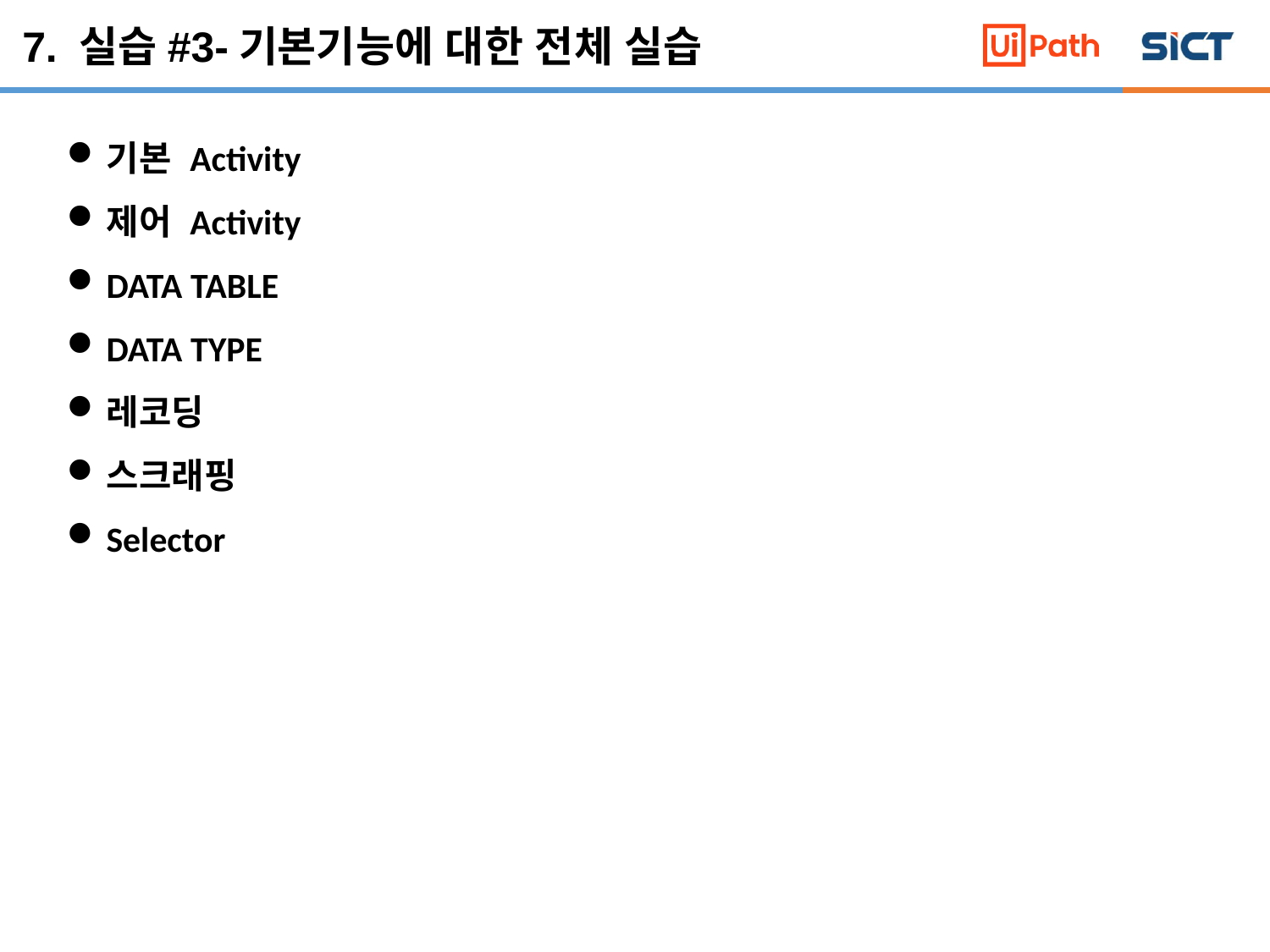

7. 실습#3-기본기능에 대한 전체 실습
기본 Activity
제어 Activity
DATA TABLE
DATA TYPE
레코딩
스크래핑
Selector